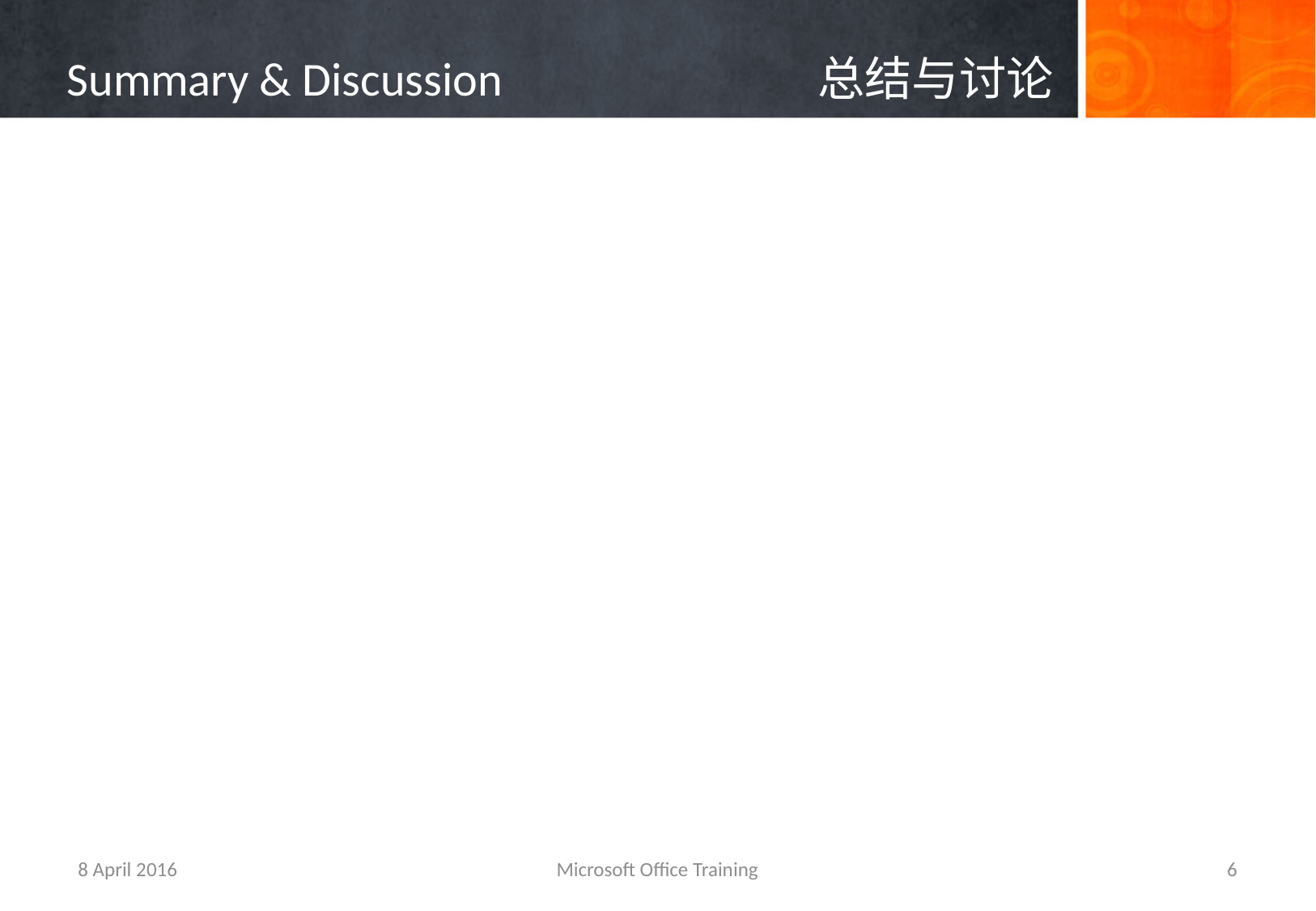

# Summary & Discussion	总结与讨论

8 April 2016
Microsoft Office Training
6